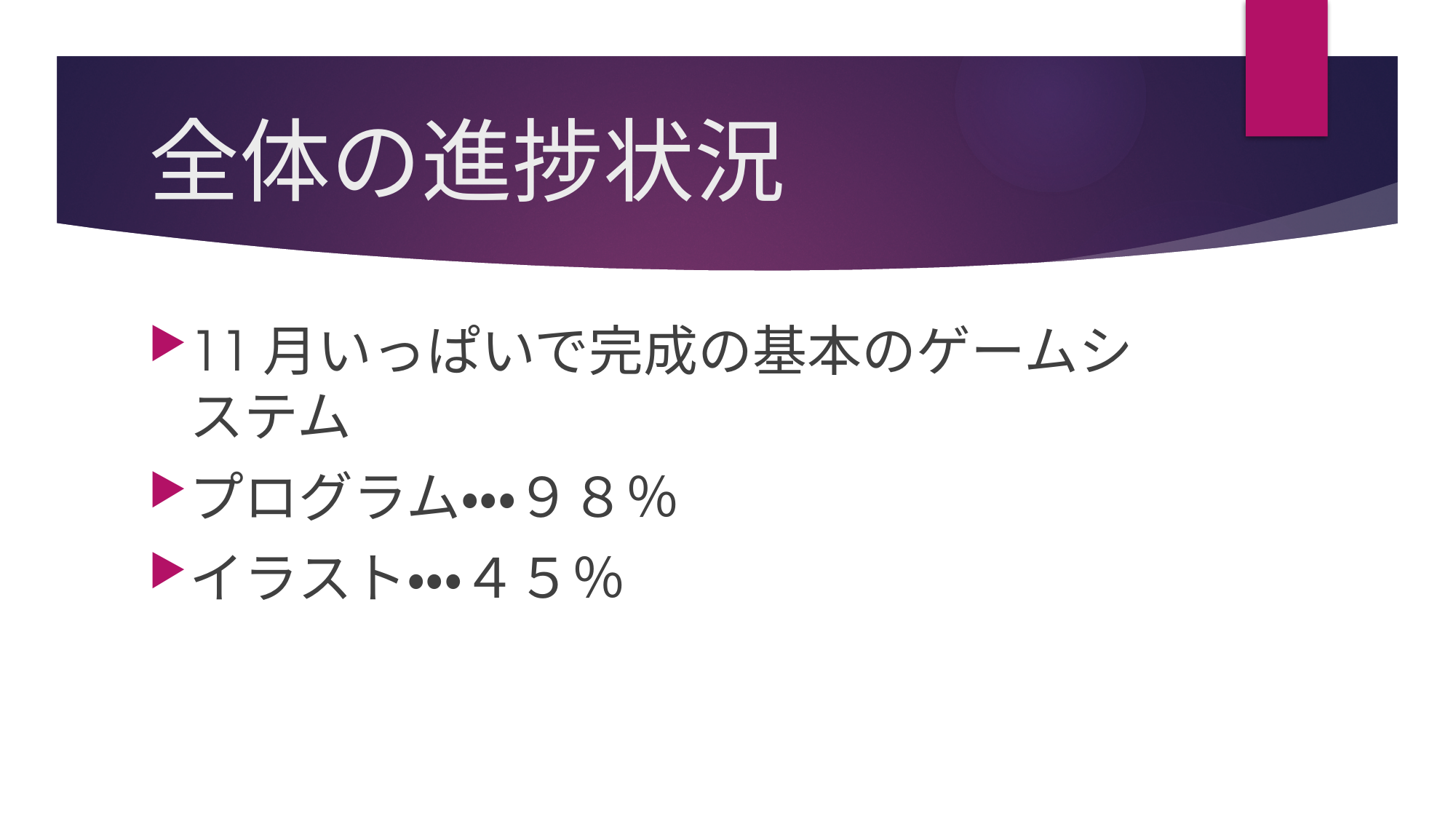

# 全体の進捗状況
11月いっぱいで完成の基本のゲームシステム
プログラム・・・９８％
イラスト・・・４５％